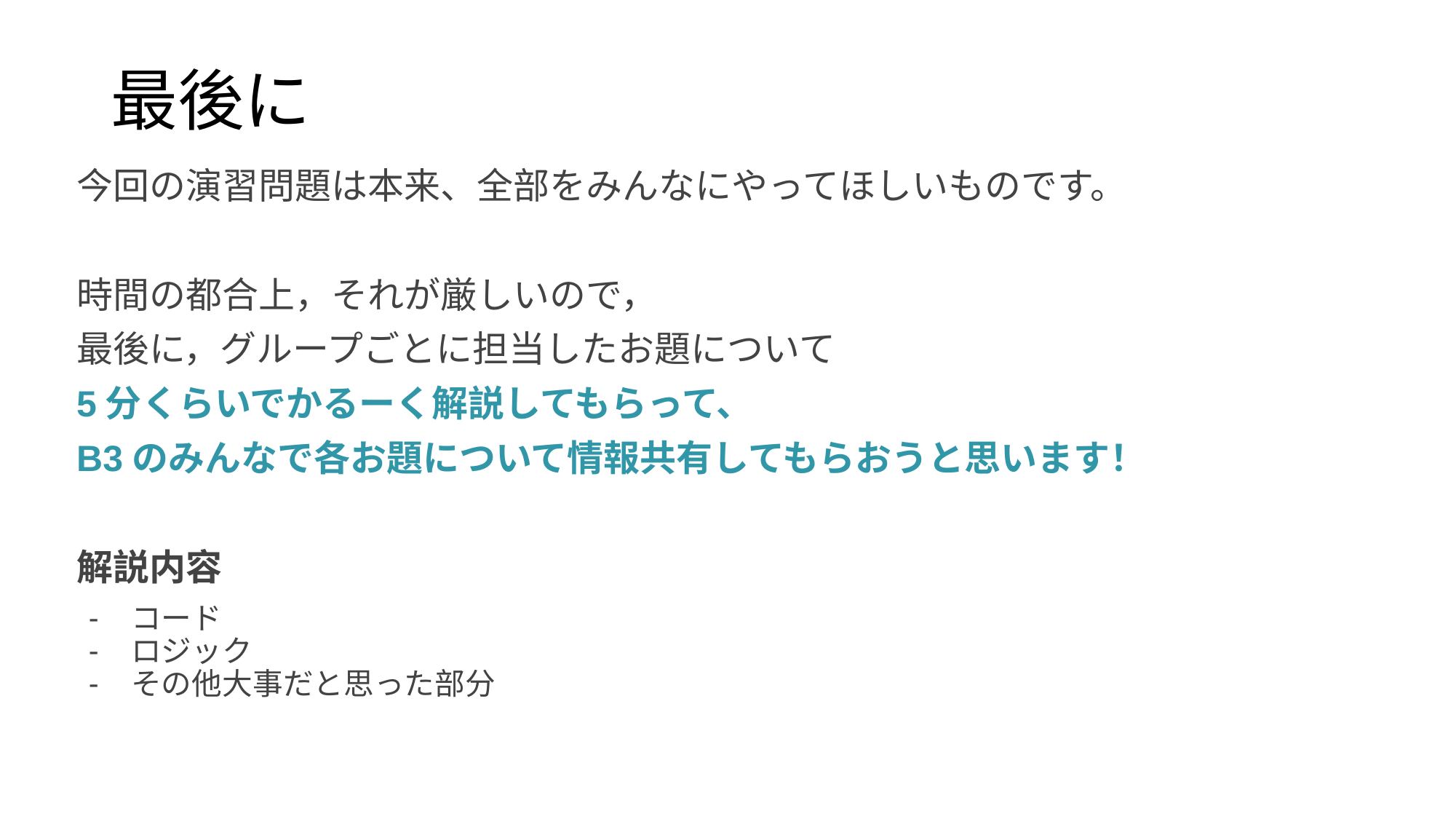

# 最後に
今回の演習問題は本来、全部をみんなにやってほしいものです。

時間の都合上，それが厳しいので，
最後に，グループごとに担当したお題について
5分くらいでかるーく解説してもらって、
B3のみんなで各お題について情報共有してもらおうと思います！

解説内容
コード
ロジック
その他大事だと思った部分